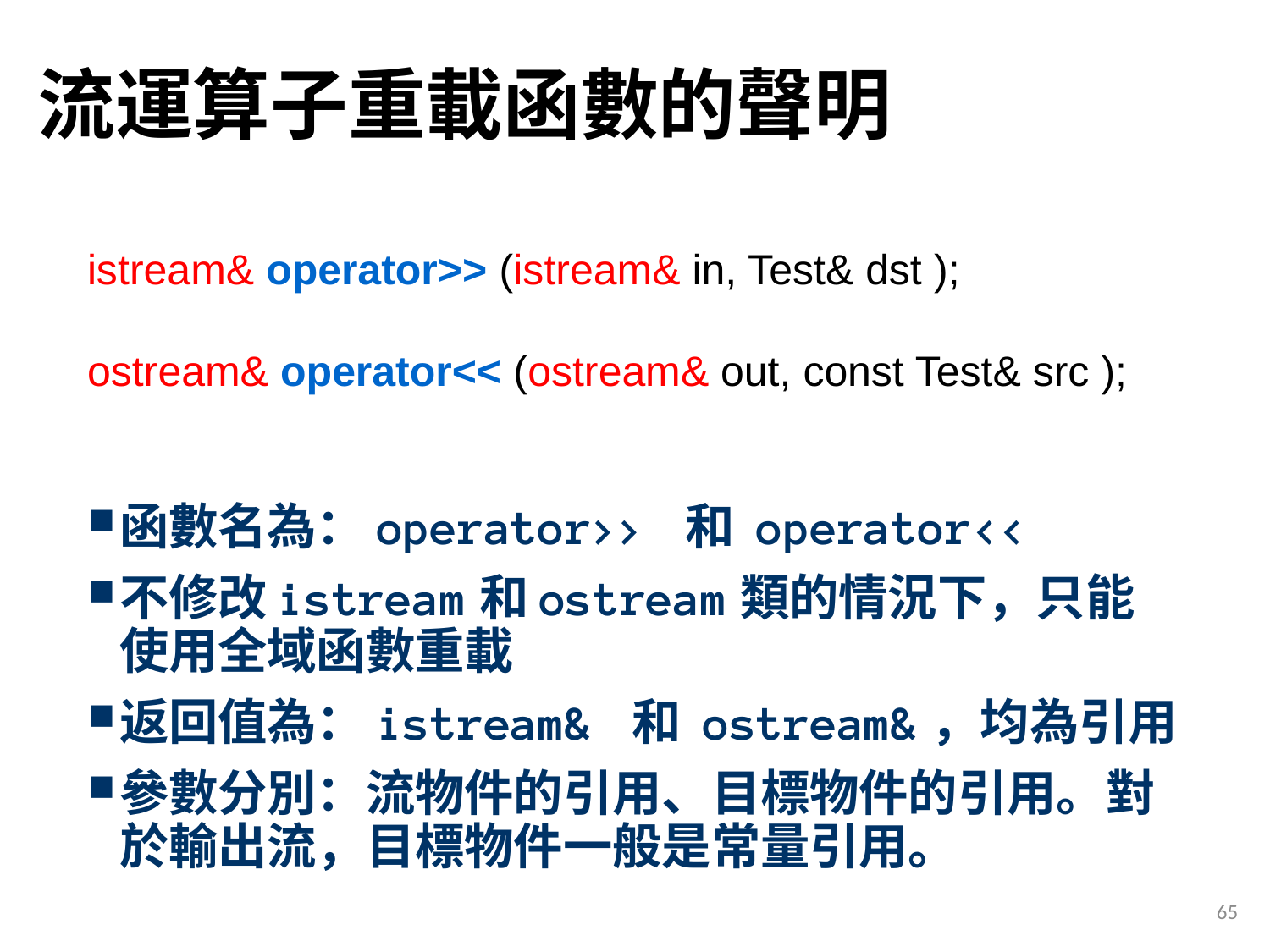

# 流運算子重載函數的聲明
istream& operator>> (istream& in, Test& dst );

ostream& operator<< (ostream& out, const Test& src );
函數名為：operator>> 和 operator<<
不修改istream和ostream類的情況下，只能使用全域函數重載
返回值為：istream& 和 ostream&，均為引用
參數分別：流物件的引用、目標物件的引用。對於輸出流，目標物件一般是常量引用。
65